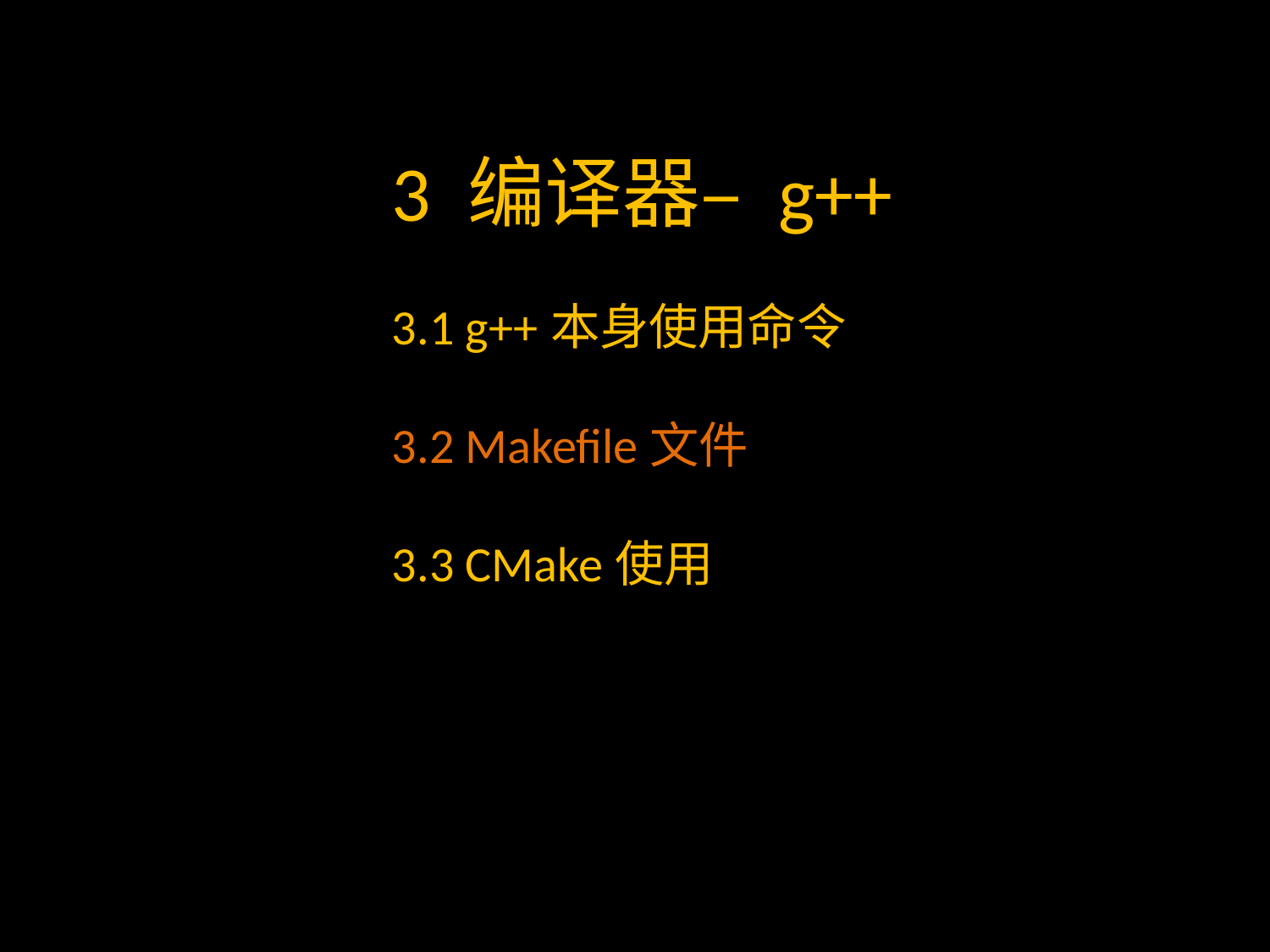

3 编译器– g++

3.1 g++本身使用命令

3.2 Makefile文件

3.3 CMake使用